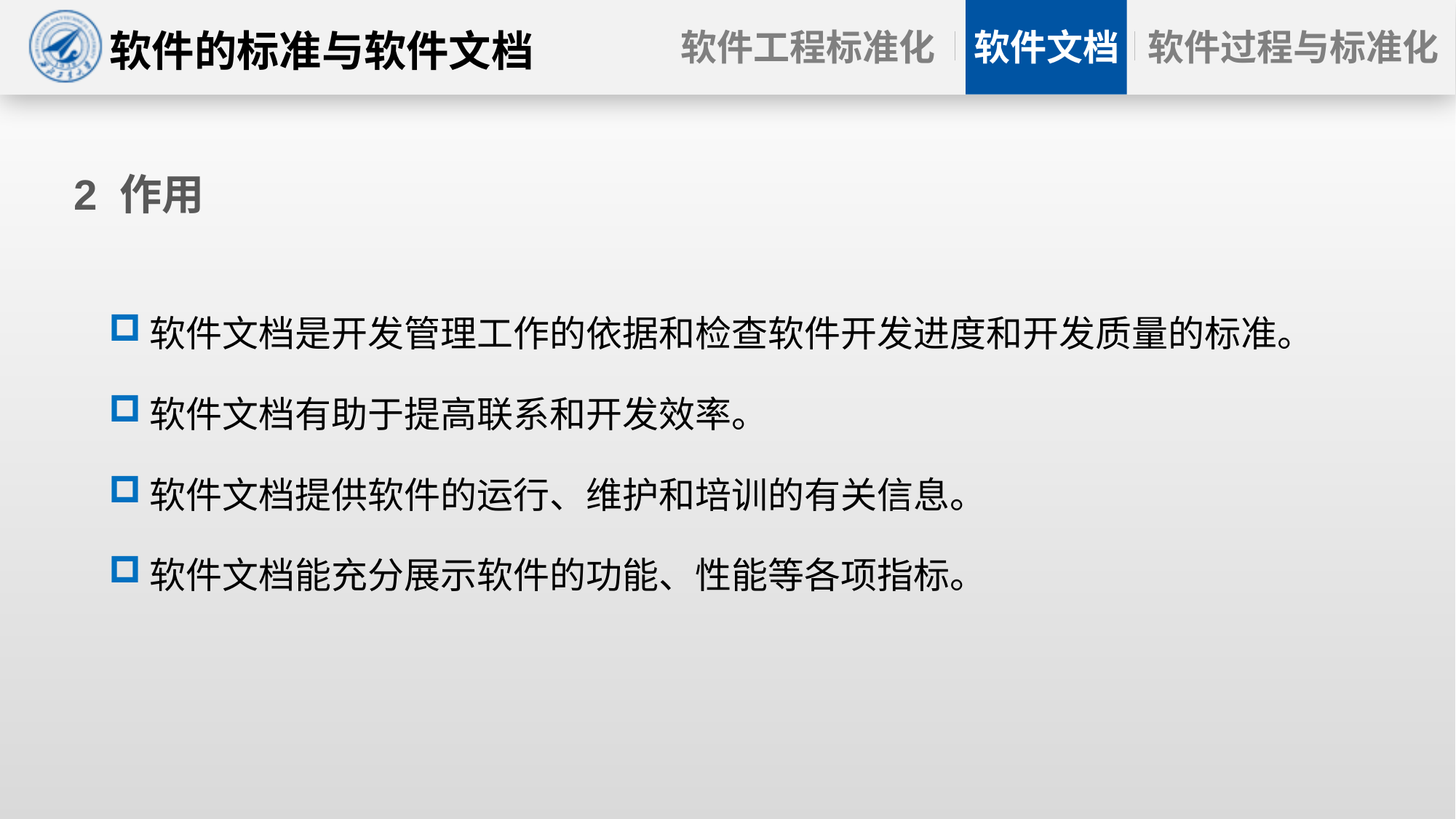

# 2 作用
软件文档是开发管理工作的依据和检查软件开发进度和开发质量的标准。
软件文档有助于提高联系和开发效率。
软件文档提供软件的运行、维护和培训的有关信息。
软件文档能充分展示软件的功能、性能等各项指标。